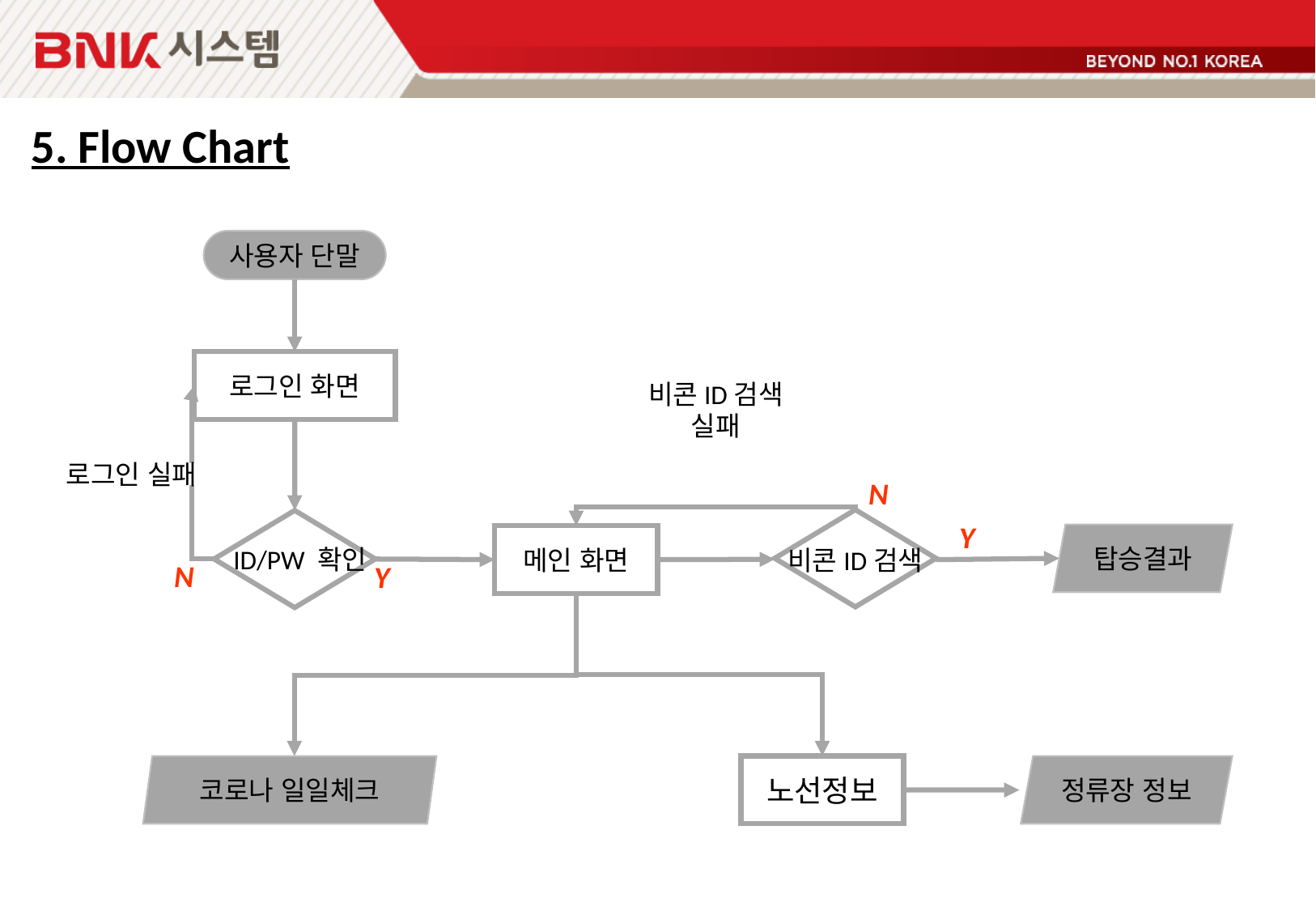

5. Flow Chart
사용자 단말
로그인 화면
비콘ID검색 실패
로그인 실패
N

Y
탑승결과
메인 화면
비콘ID검색
ID/PW 확인
N
Y
코로나 일일체크
노선정보
정류장 정보